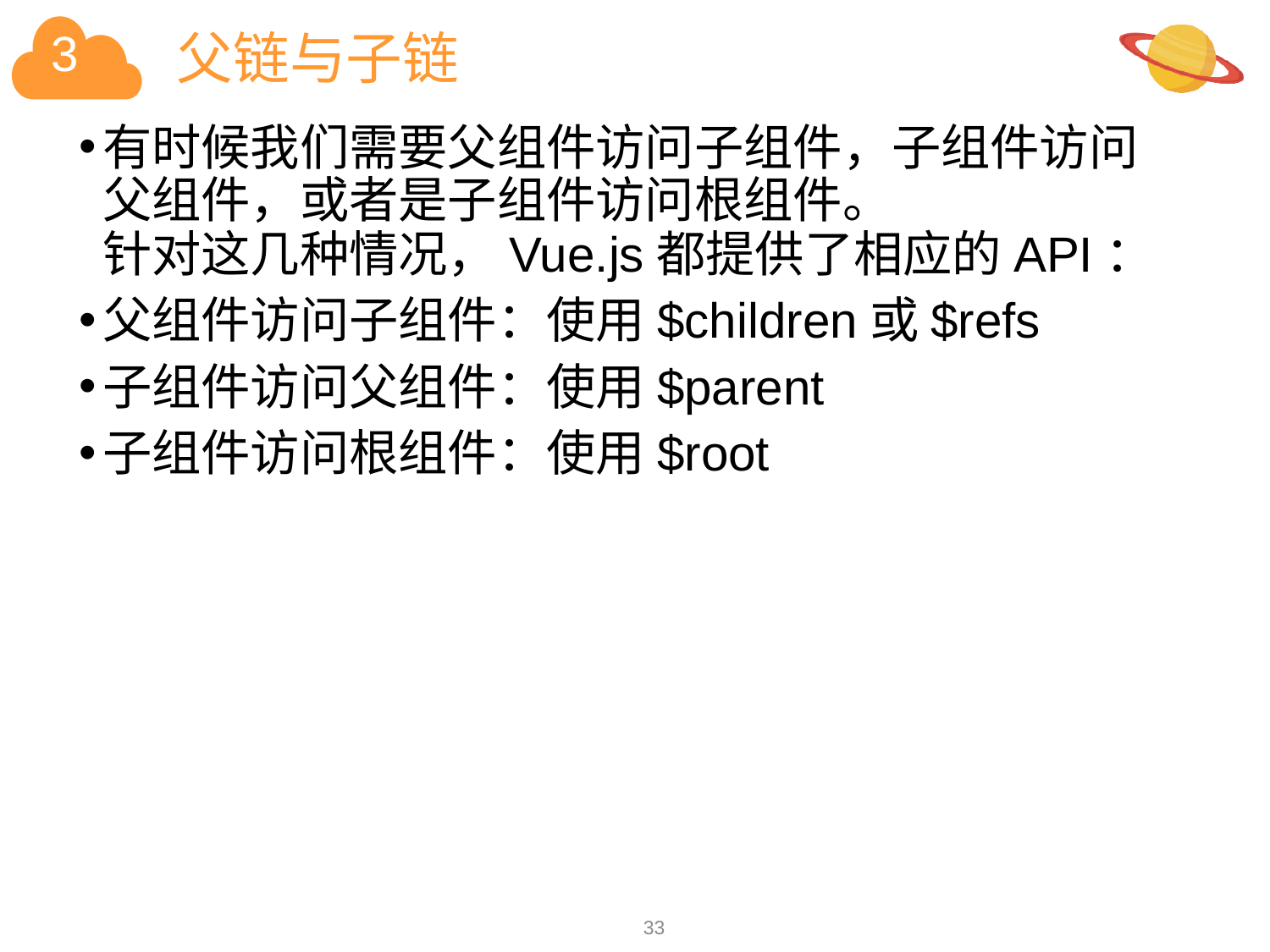

# 父链与子链
有时候我们需要父组件访问子组件，子组件访问父组件，或者是子组件访问根组件。
针对这几种情况，Vue.js都提供了相应的API：
父组件访问子组件：使用$children或$refs
子组件访问父组件：使用$parent
子组件访问根组件：使用$root

33